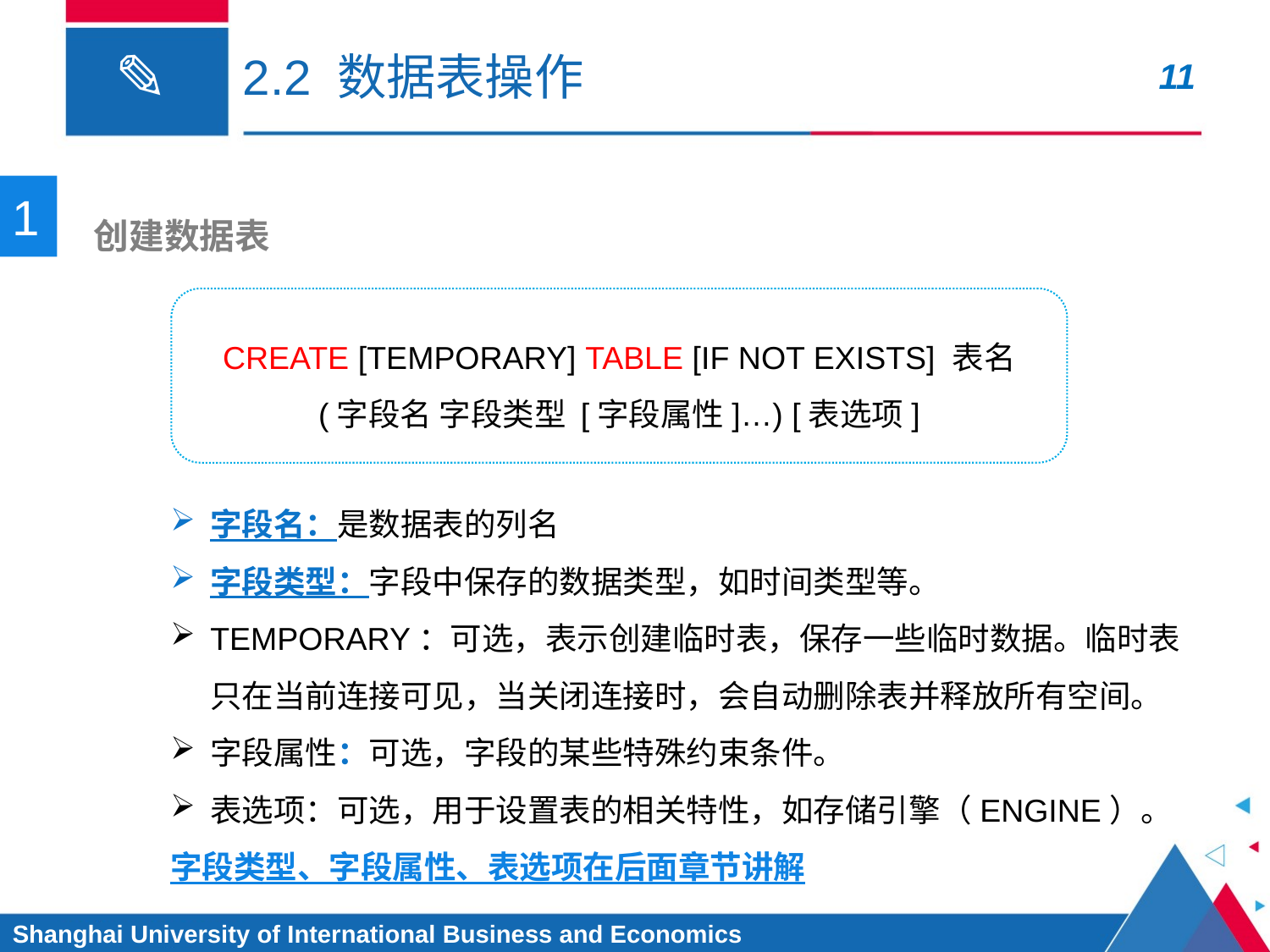

# 2.2 数据表操作

1
  创建数据表

CREATE [TEMPORARY] TABLE [IF NOT EXISTS] 表名
(字段名 字段类型 [字段属性]…) [表选项]
字段名：是数据表的列名
字段类型：字段中保存的数据类型，如时间类型等。
TEMPORARY：可选，表示创建临时表，保存一些临时数据。临时表只在当前连接可见，当关闭连接时，会自动删除表并释放所有空间。
字段属性：可选，字段的某些特殊约束条件。
表选项：可选，用于设置表的相关特性，如存储引擎（ENGINE）。
字段类型、字段属性、表选项在后面章节讲解